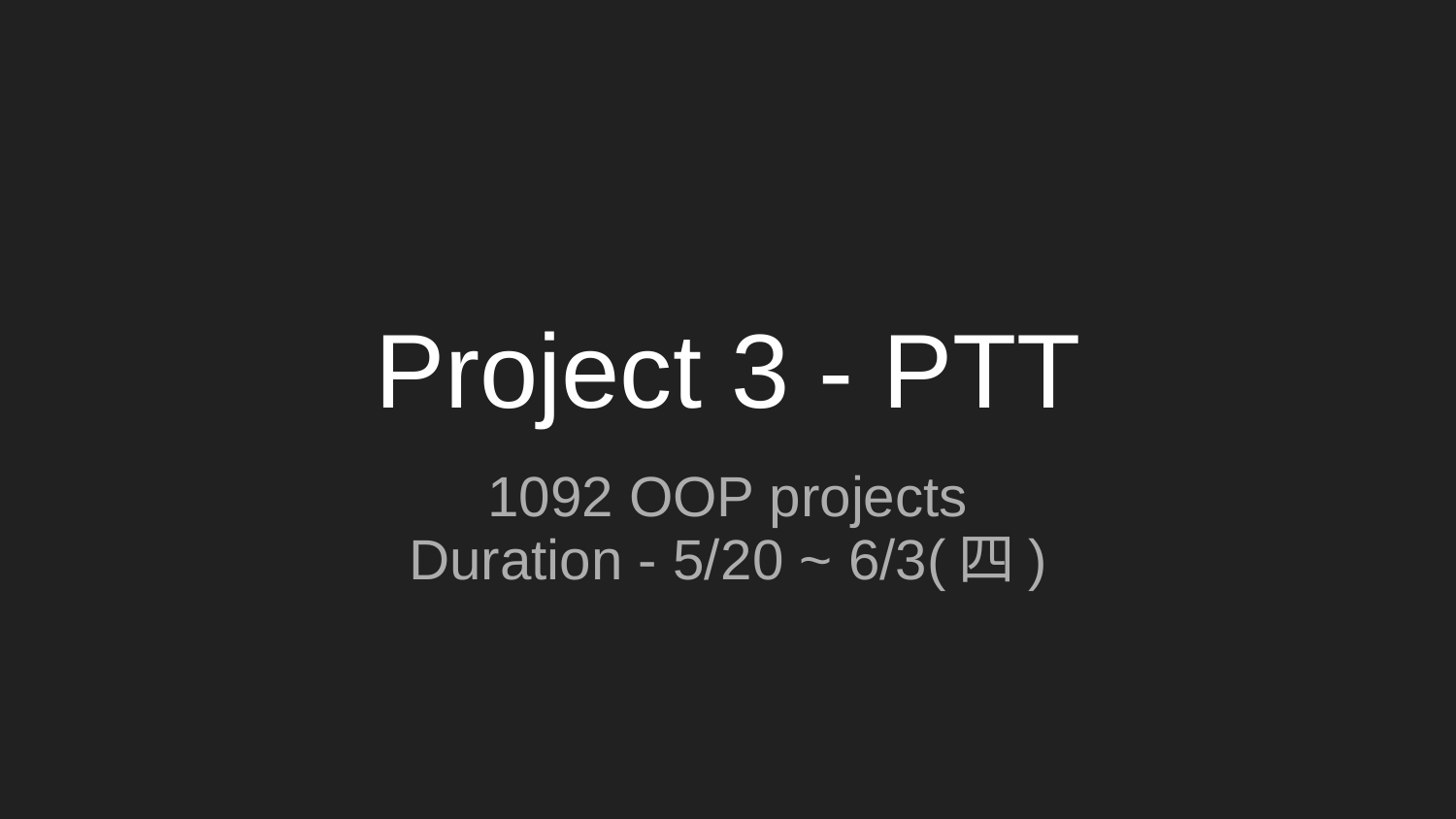

# Project 3 - PTT
1092 OOP projects
Duration - 5/20 ~ 6/3(四)